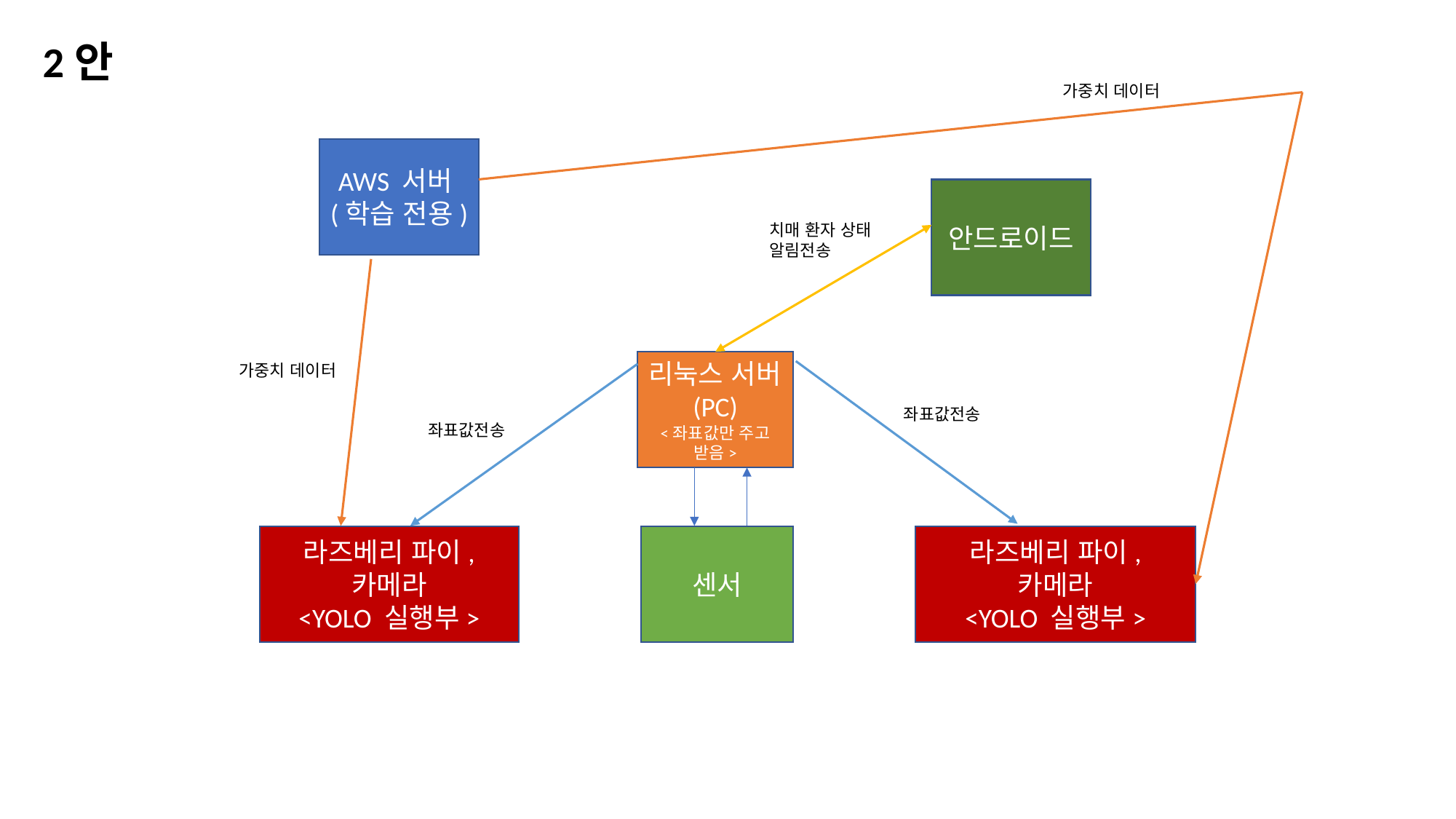

2안
가중치 데이터
AWS 서버
(학습 전용)
안드로이드
치매 환자 상태 알림전송
리눅스 서버(PC)
<좌표값만 주고 받음>
가중치 데이터
좌표값전송
좌표값전송
라즈베리 파이, 카메라
<YOLO 실행부>
센서
라즈베리 파이, 카메라
<YOLO 실행부>